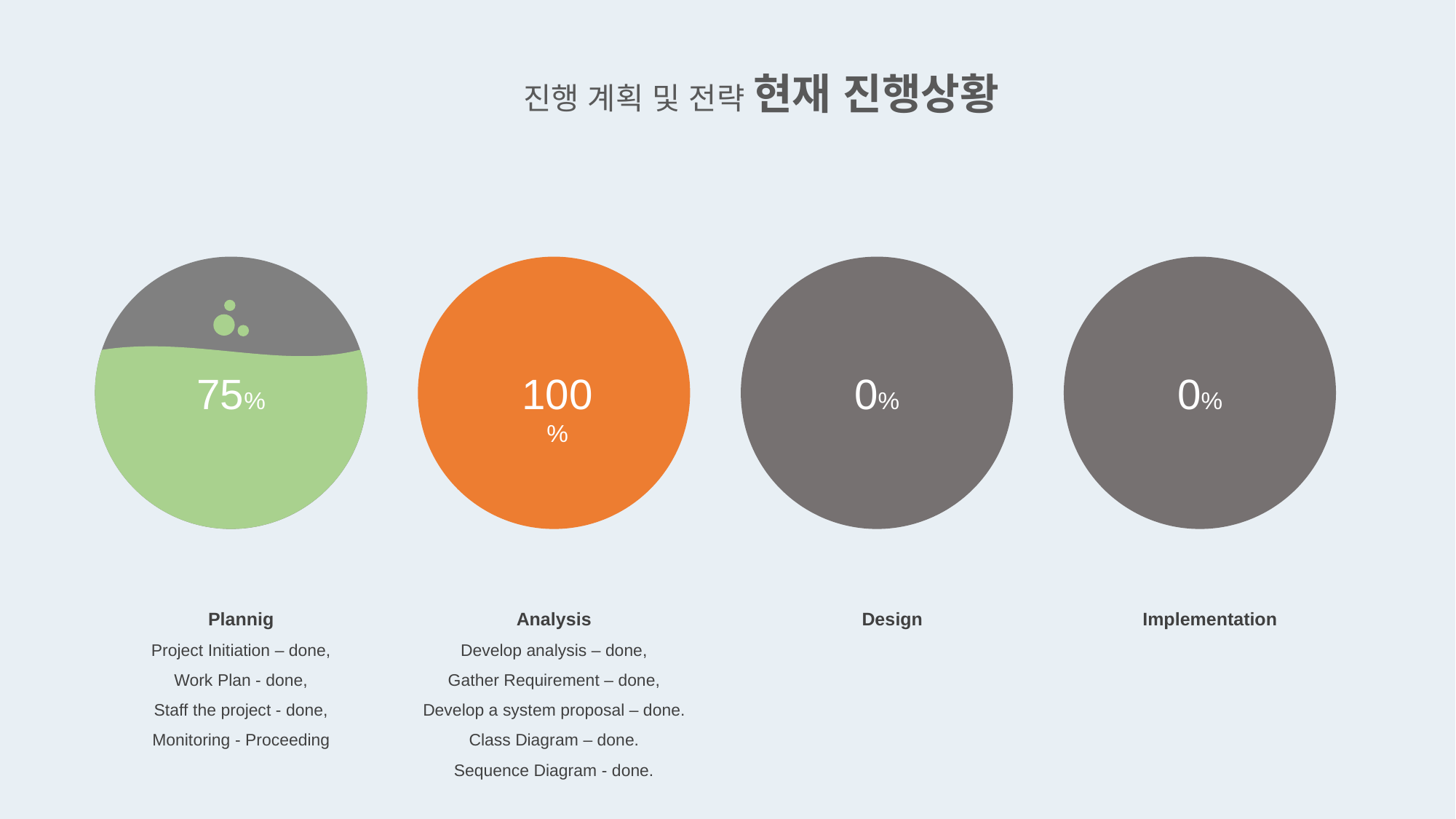

진행 계획 및 전략 현재 진행상황

100%
75%
100%
0%
0%
Design
Implementation
Analysis
Develop analysis – done,
Gather Requirement – done,
Develop a system proposal – done.
Class Diagram – done.
Sequence Diagram - done.

Plannig
Project Initiation – done,
Work Plan - done,
Staff the project - done,
Monitoring - Proceeding